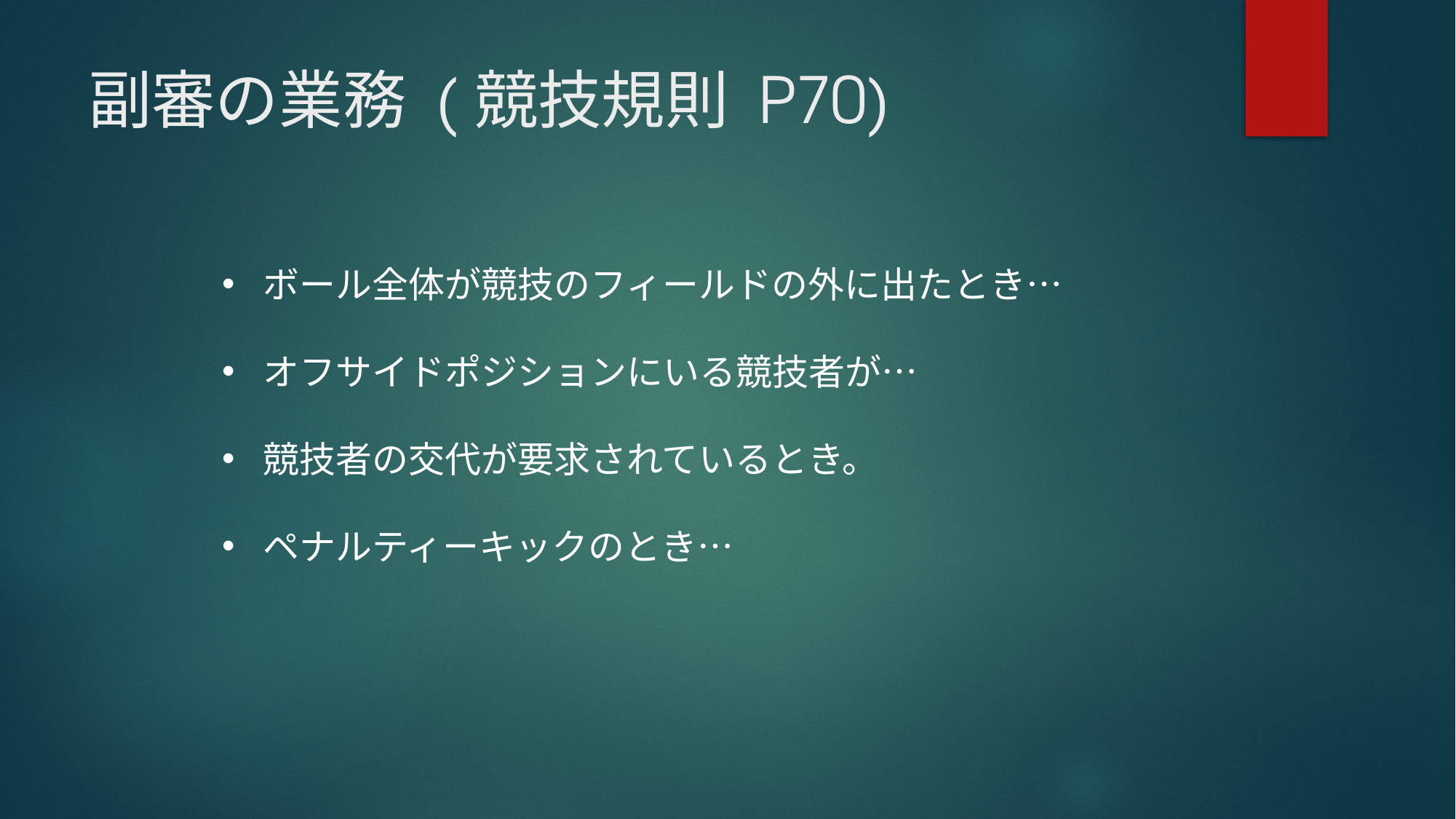

# 副審の業務 (競技規則 P70)
ボール全体が競技のフィールドの外に出たとき…

オフサイドポジションにいる競技者が…

競技者の交代が要求されているとき。

ペナルティーキックのとき…